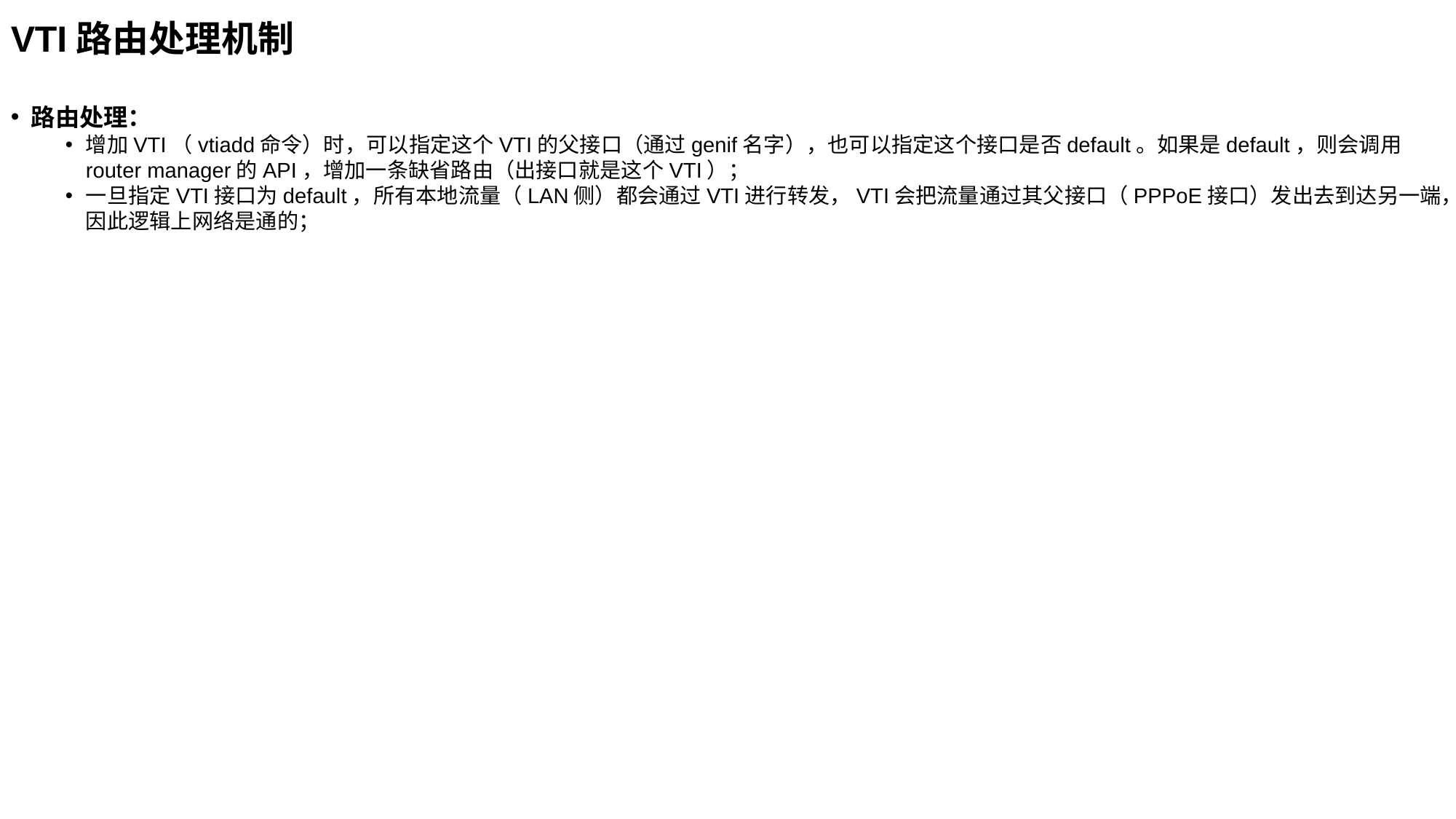

VTI路由处理机制
路由处理：
增加VTI（vtiadd命令）时，可以指定这个VTI的父接口（通过genif名字），也可以指定这个接口是否default。如果是default，则会调用router manager的API，增加一条缺省路由（出接口就是这个VTI）；
一旦指定VTI接口为default，所有本地流量（LAN侧）都会通过VTI进行转发，VTI会把流量通过其父接口（PPPoE接口）发出去到达另一端，因此逻辑上网络是通的；